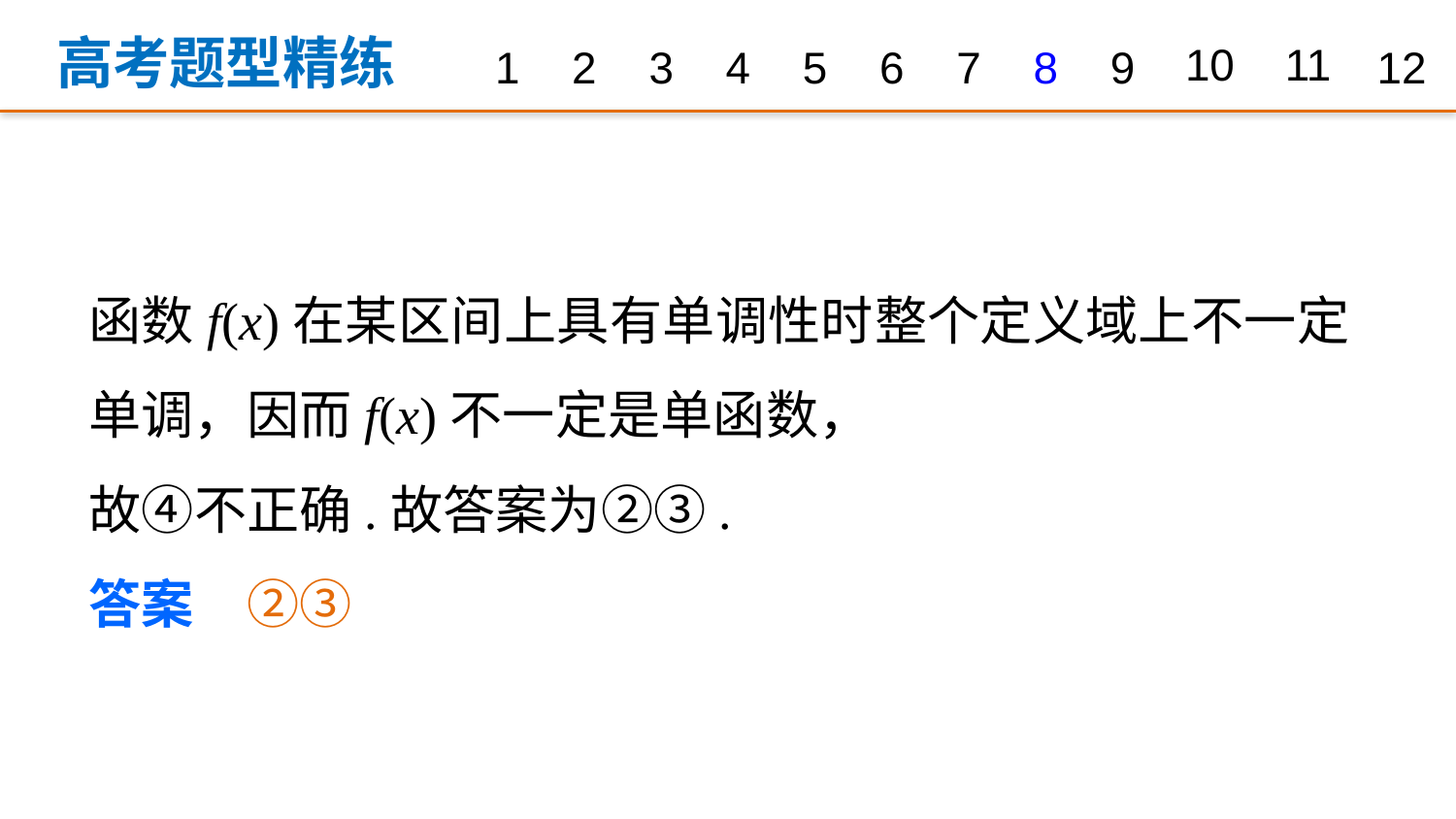

高考题型精练
1
2
3
4
5
6
7
8
9
10
11
12
函数f(x)在某区间上具有单调性时整个定义域上不一定单调，因而f(x)不一定是单函数，
故④不正确.故答案为②③.
答案　②③